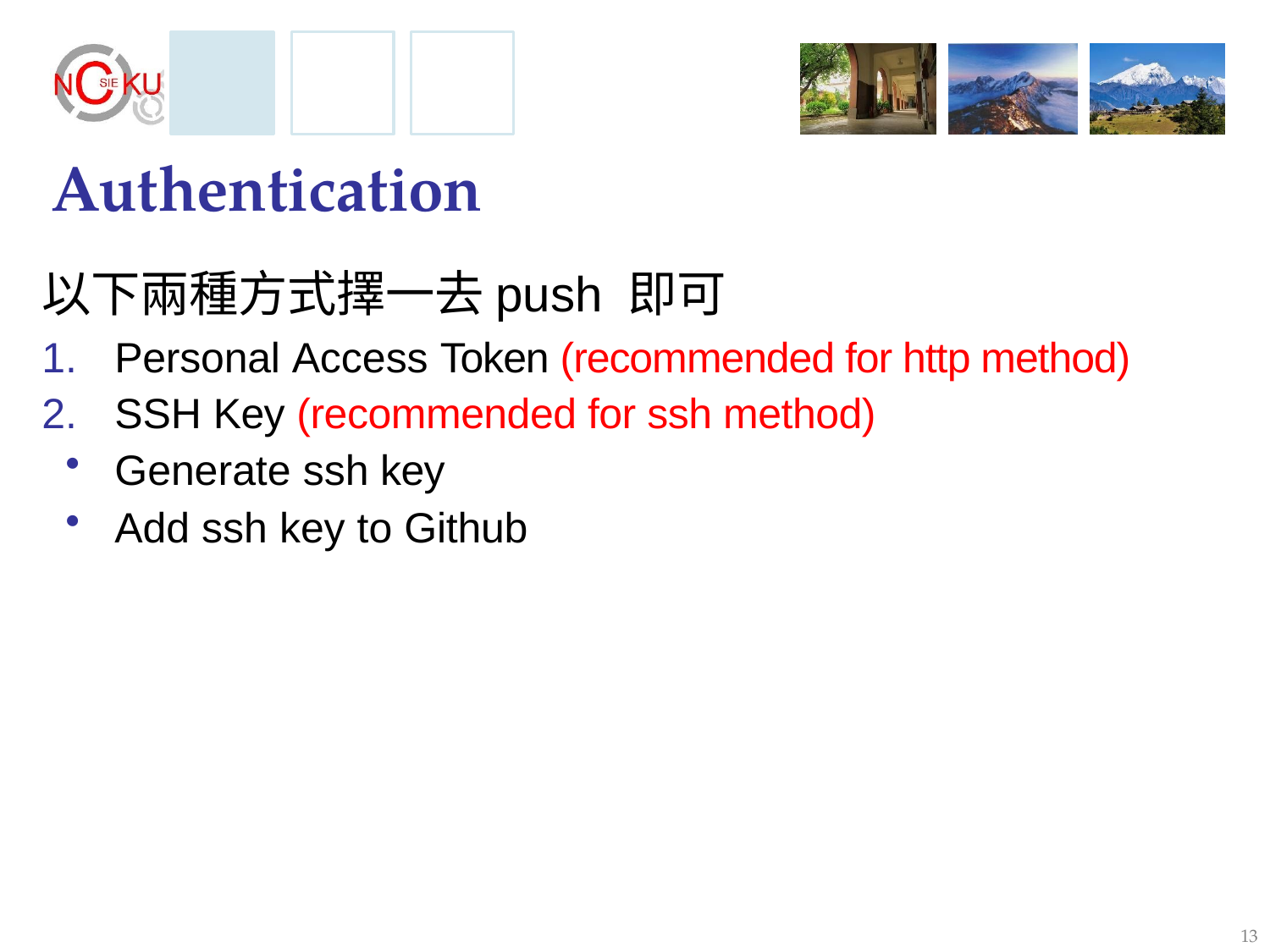

# Authentication
以下兩種方式擇一去push 即可
Personal Access Token (recommended for http method)
SSH Key (recommended for ssh method)
Generate ssh key
Add ssh key to Github
13